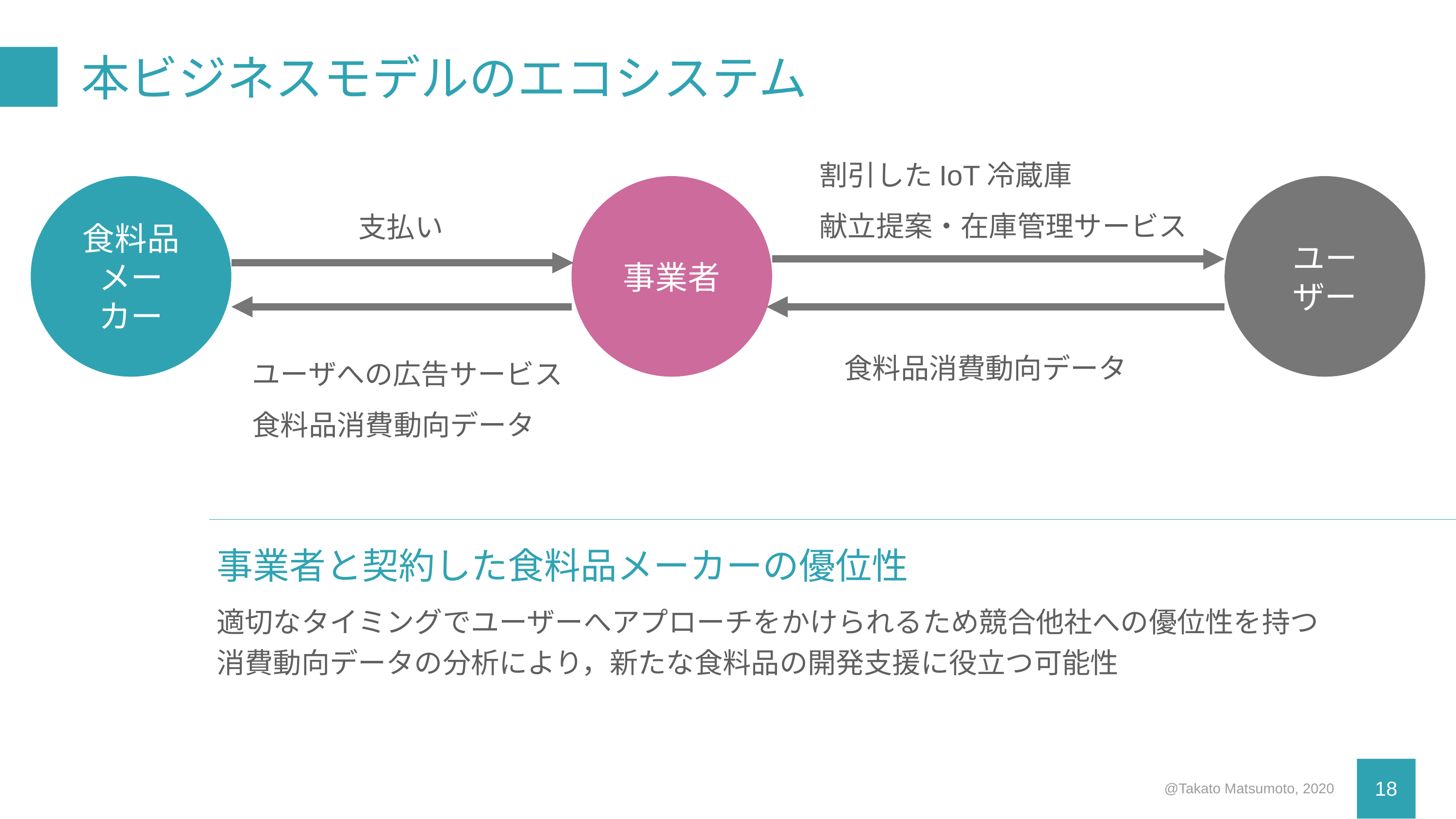

# 本ビジネスモデルのエコシステム
割引したIoT冷蔵庫
献立提案・在庫管理サービス
食料品メーカー
事業者
ユーザー
支払い
ユーザへの広告サービス
食料品消費動向データ
食料品消費動向データ
事業者と契約した食料品メーカーの優位性
適切なタイミングでユーザーへアプローチをかけられるため競合他社への優位性を持つ
消費動向データの分析により，新たな食料品の開発支援に役立つ可能性

@Takato Matsumoto, 2020
18